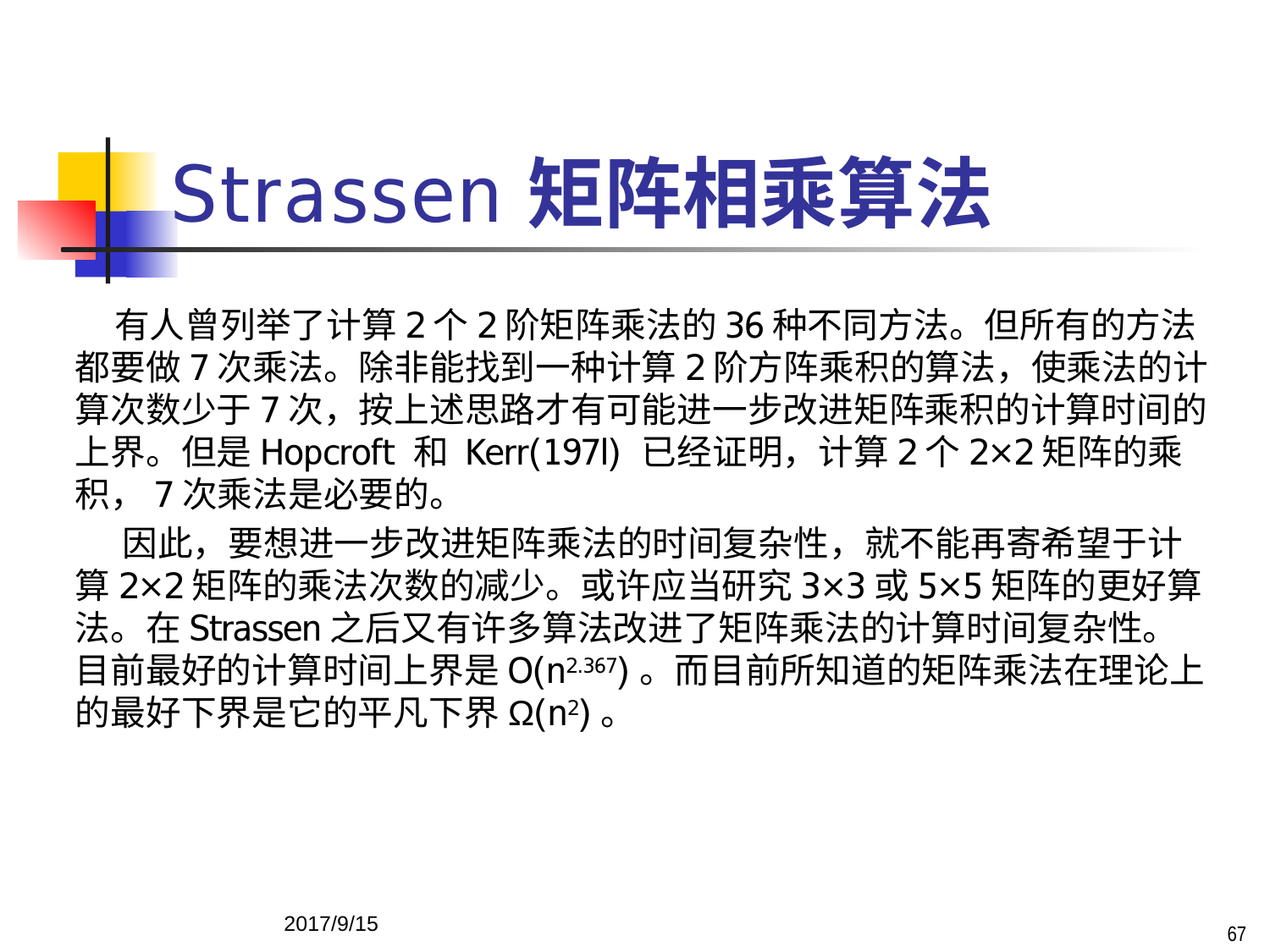

# Strassen矩阵相乘算法
          有人曾列举了计算2个2阶矩阵乘法的36种不同方法。但所有的方法都要做7次乘法。除非能找到一种计算2阶方阵乘积的算法，使乘法的计算次数少于7次，按上述思路才有可能进一步改进矩阵乘积的计算时间的上界。但是Hopcroft 和 Kerr(197l) 已经证明，计算2个2×2矩阵的乘积，7次乘法是必要的。
           因此，要想进一步改进矩阵乘法的时间复杂性，就不能再寄希望于计算2×2矩阵的乘法次数的减少。或许应当研究3×3或5×5矩阵的更好算法。在Strassen之后又有许多算法改进了矩阵乘法的计算时间复杂性。目前最好的计算时间上界是O(n2.367)。而目前所知道的矩阵乘法在理论上的最好下界是它的平凡下界Ω(n2)。

67
2017/9/15